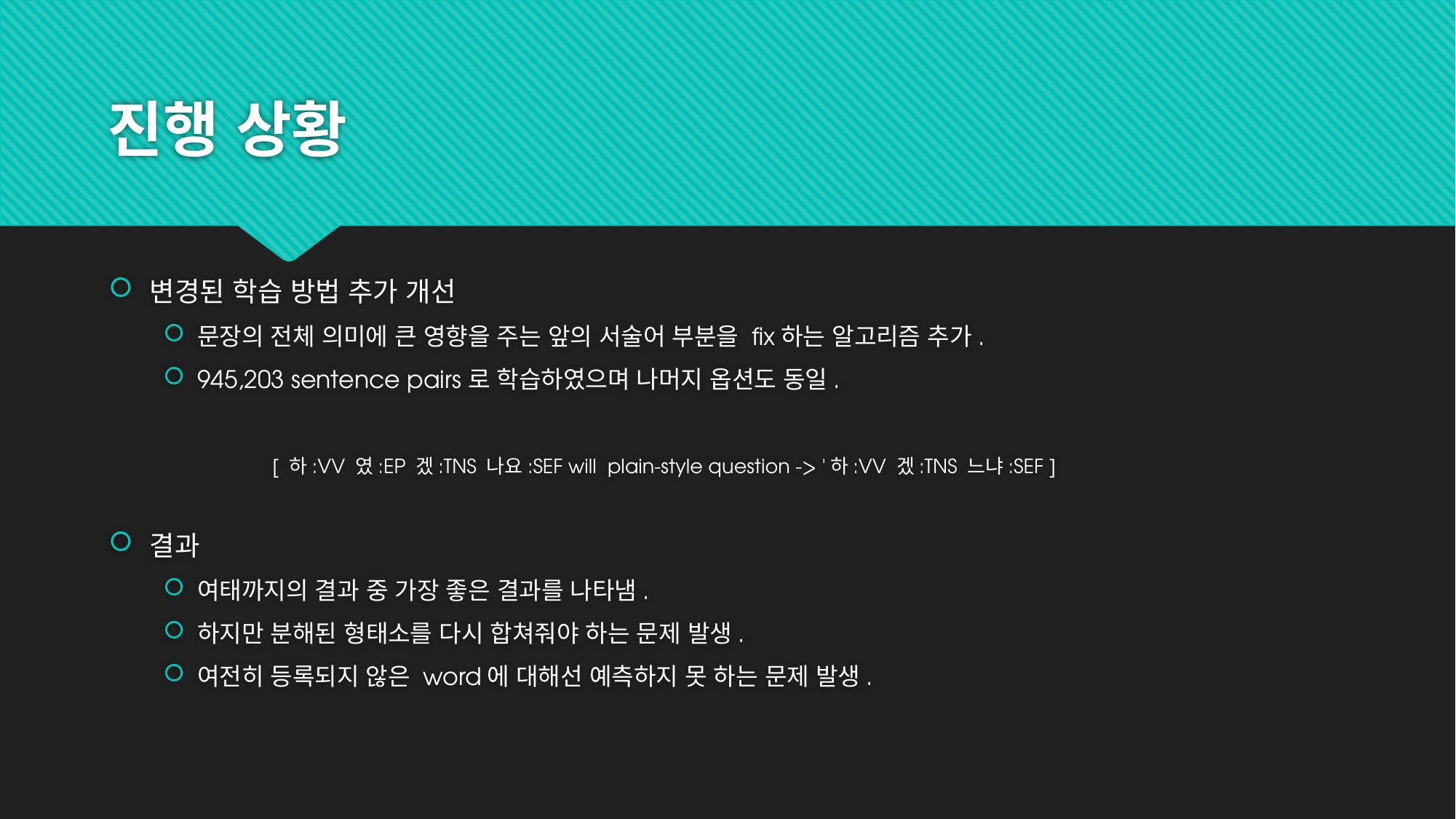

# 진행 상황
변경된 학습 방법 추가 개선
문장의 전체 의미에 큰 영향을 주는 앞의 서술어 부분을 fix하는 알고리즘 추가.
945,203 sentence pairs로 학습하였으며 나머지 옵션도 동일.

	[ 하:VV 였:EP 겠:TNS 나요:SEF will  plain-style question -> '하:VV 겠:TNS 느냐:SEF ]

결과
여태까지의 결과 중 가장 좋은 결과를 나타냄.
하지만 분해된 형태소를 다시 합쳐줘야 하는 문제 발생.
여전히 등록되지 않은 word에 대해선 예측하지 못 하는 문제 발생.